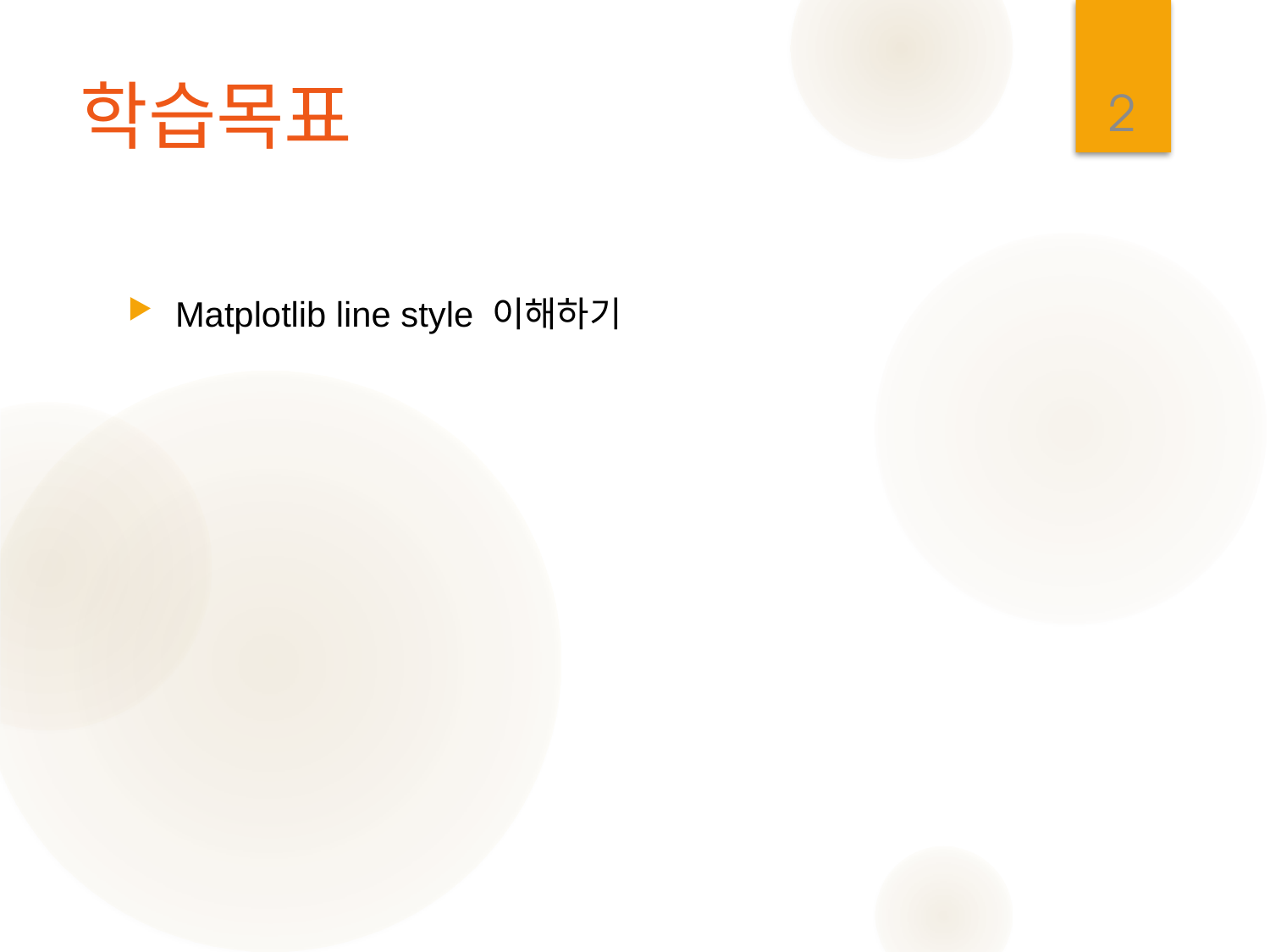

2
# 학습목표
Matplotlib line style 이해하기